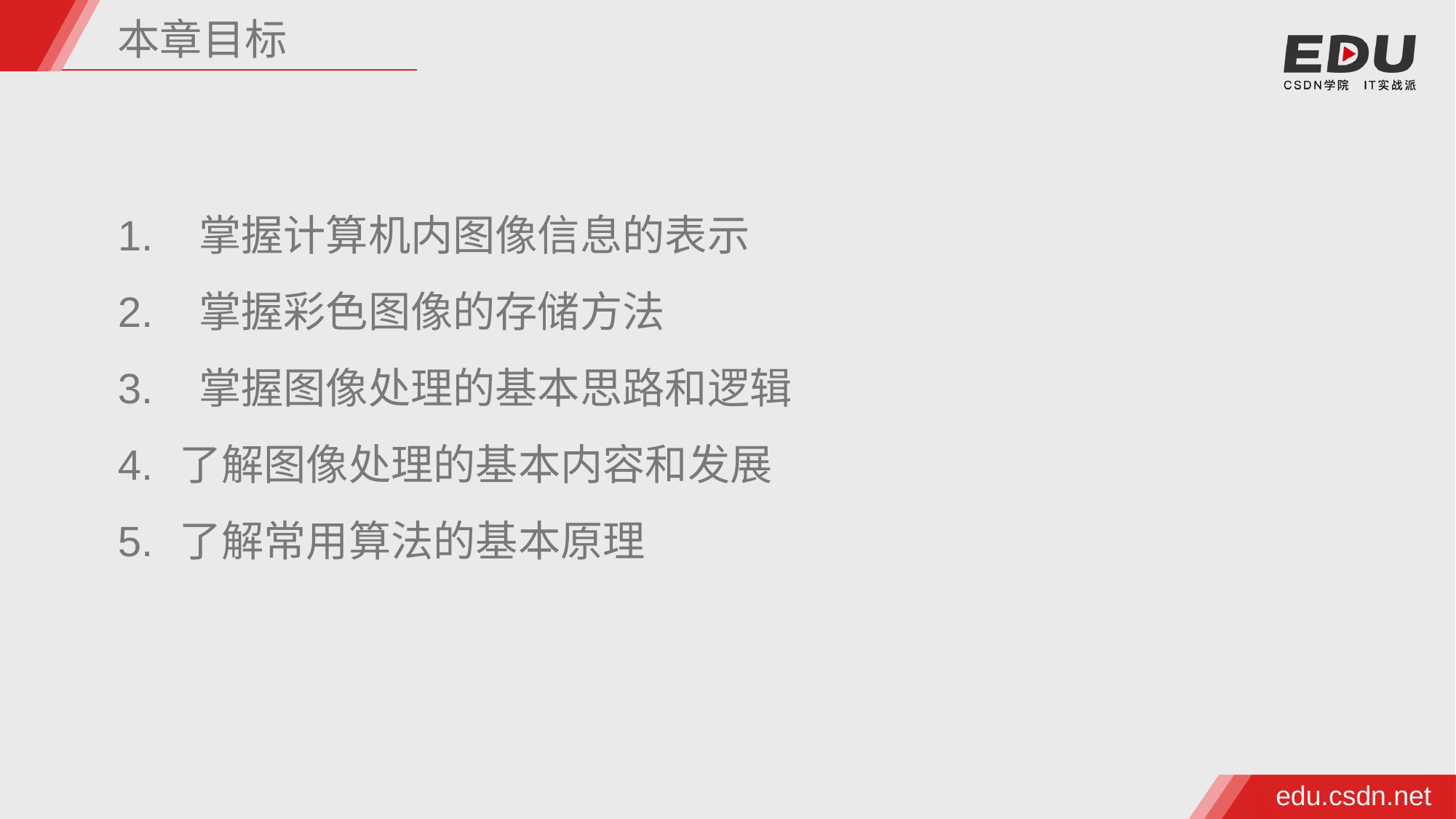

本章目标
 掌握计算机内图像信息的表示
 掌握彩色图像的存储方法
 掌握图像处理的基本思路和逻辑
了解图像处理的基本内容和发展
了解常用算法的基本原理
edu.csdn.net